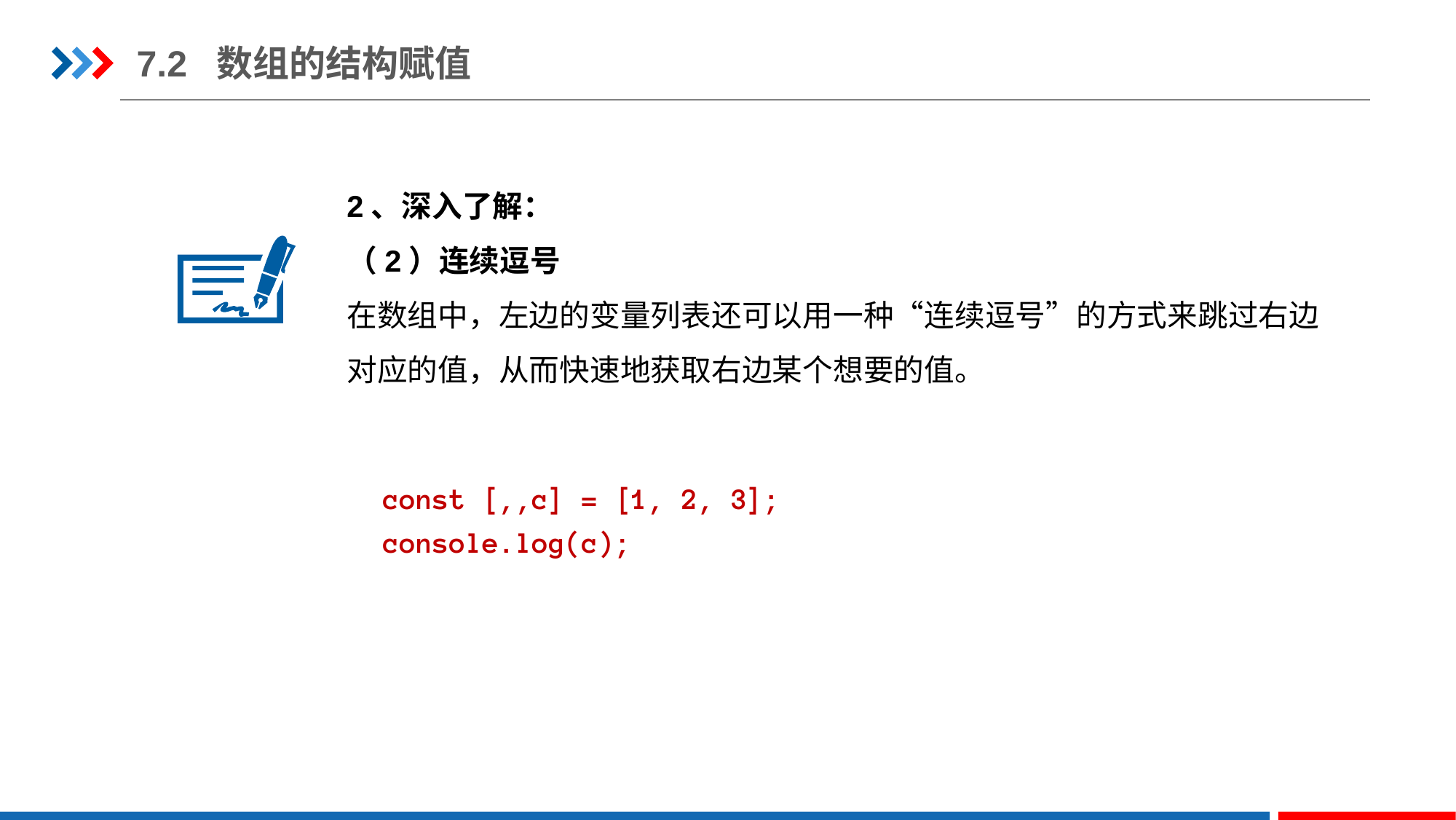

7.2  数组的结构赋值
2、深入了解：
（2）连续逗号
在数组中，左边的变量列表还可以用一种“连续逗号”的方式来跳过右边对应的值，从而快速地获取右边某个想要的值。

const [,,c] = [1, 2, 3];
console.log(c);